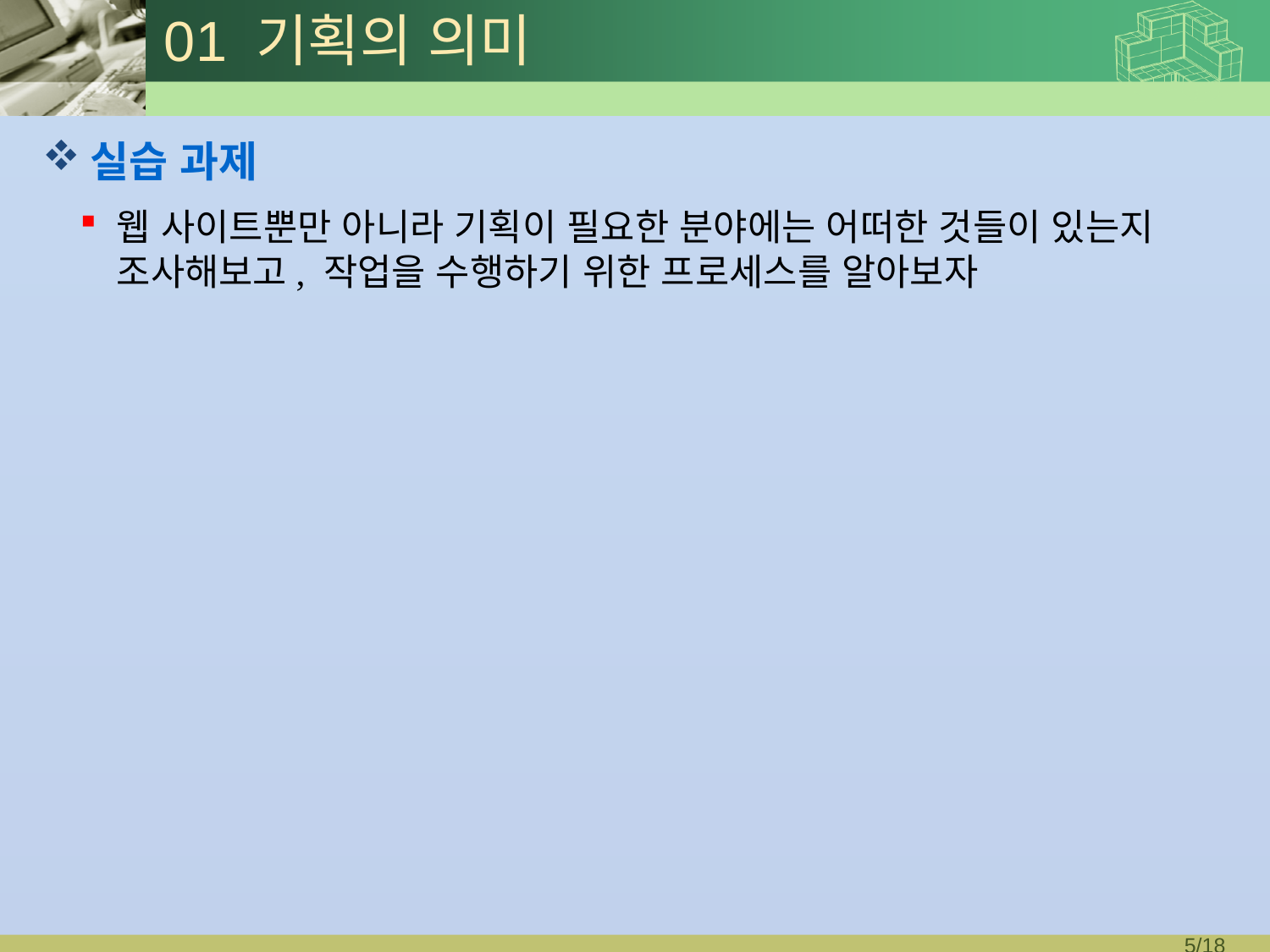

# 01 기획의 의미
실습 과제
웹 사이트뿐만 아니라 기획이 필요한 분야에는 어떠한 것들이 있는지 조사해보고, 작업을 수행하기 위한 프로세스를 알아보자